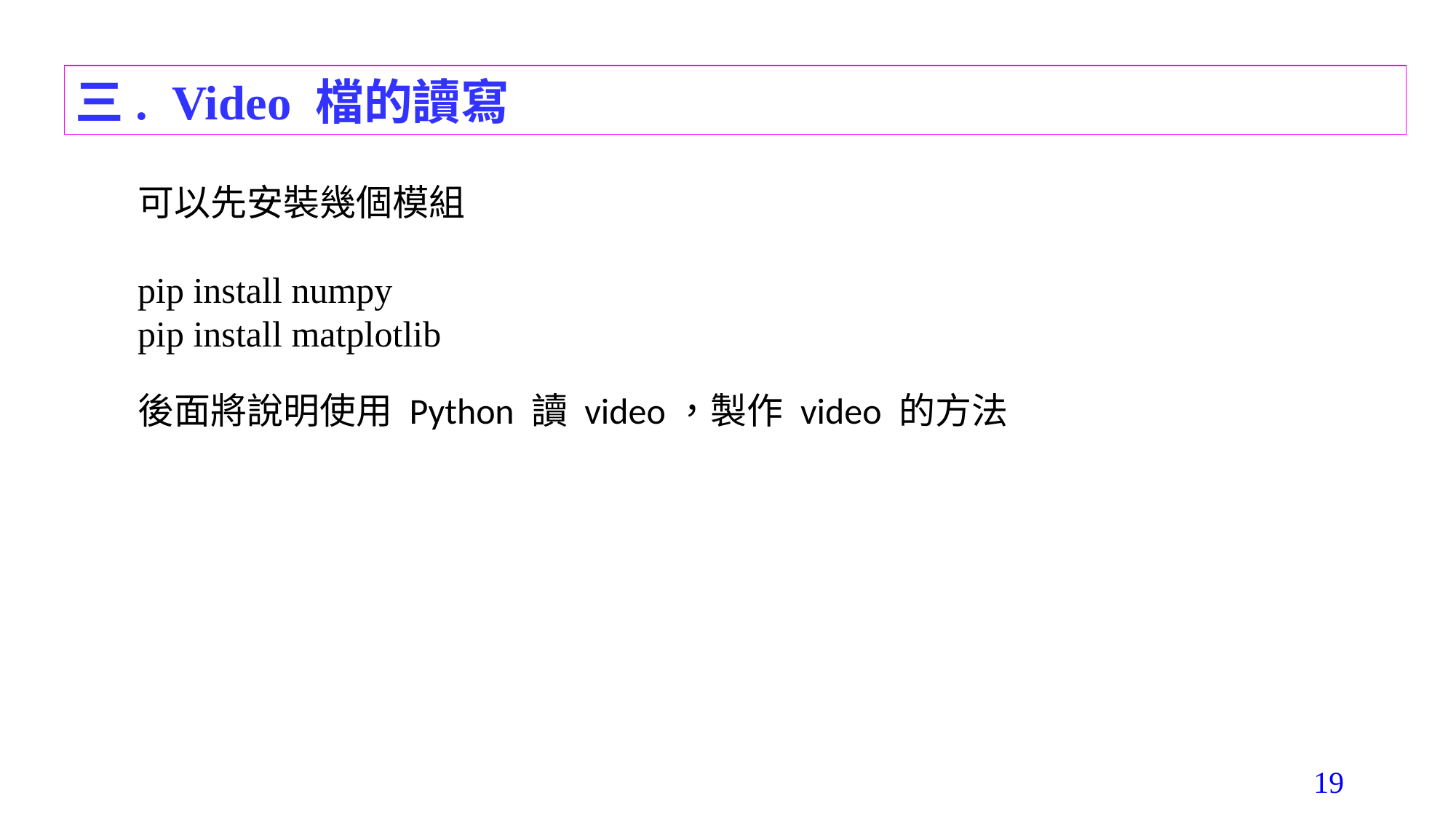

三.  Video 檔的讀寫
可以先安裝幾個模組

pip install numpy
pip install matplotlib
後面將說明使用 Python 讀 video，製作 video 的方法
19